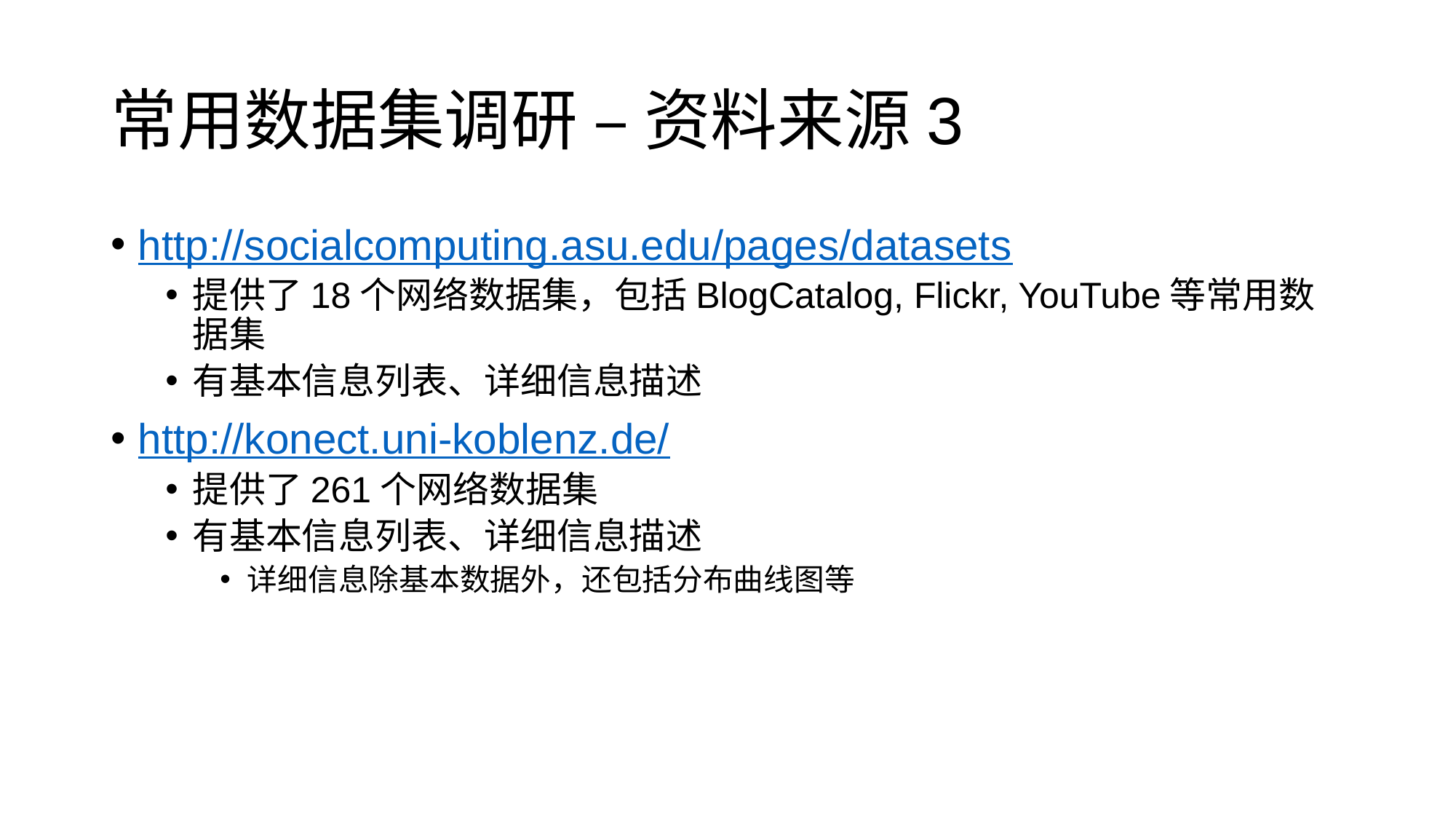

# 常用数据集调研 – 资料来源3
http://socialcomputing.asu.edu/pages/datasets
提供了18个网络数据集，包括BlogCatalog, Flickr, YouTube等常用数据集
有基本信息列表、详细信息描述
http://konect.uni-koblenz.de/
提供了261个网络数据集
有基本信息列表、详细信息描述
详细信息除基本数据外，还包括分布曲线图等